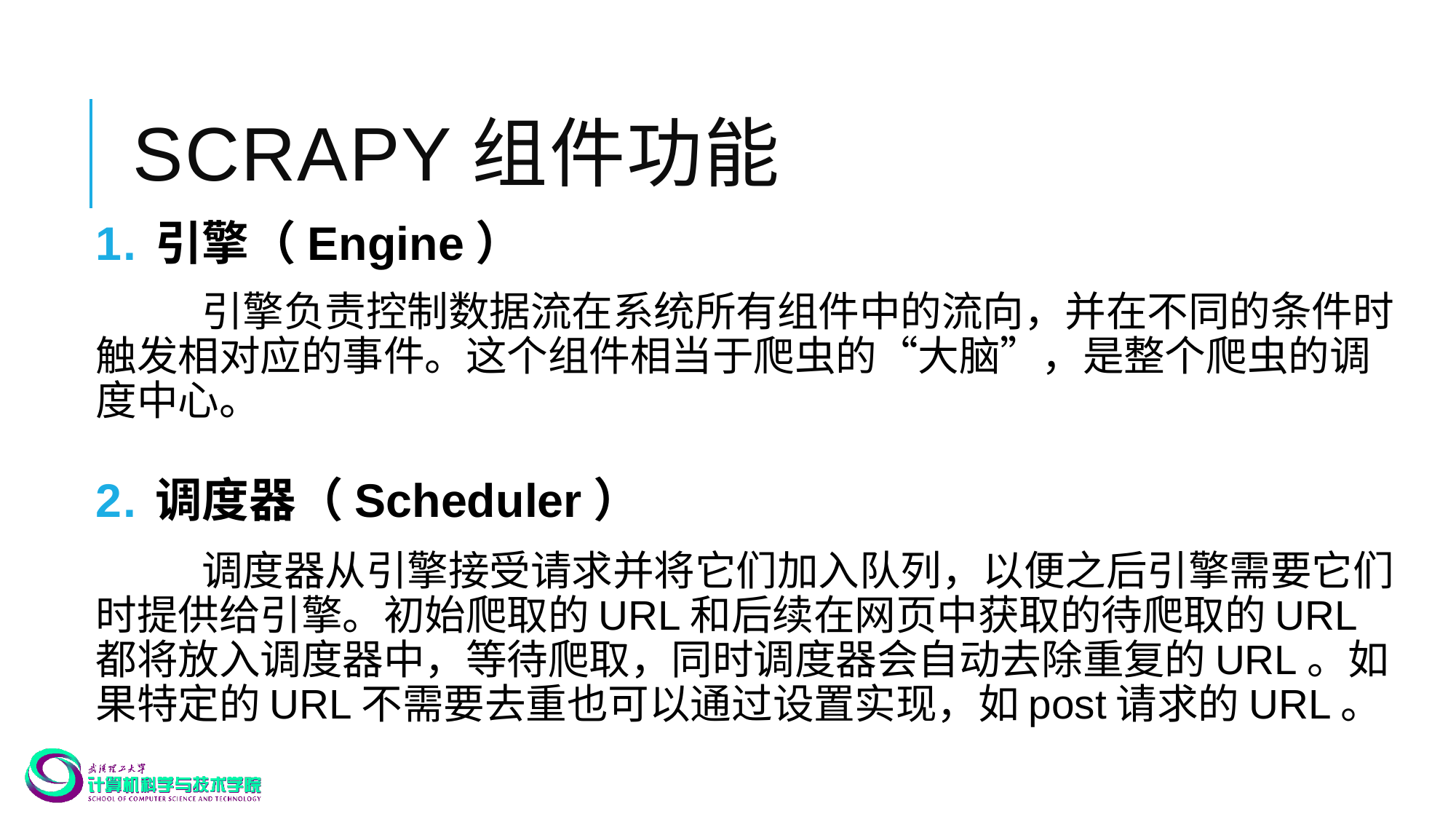

# Scrapy组件功能
引擎（Engine）
	引擎负责控制数据流在系统所有组件中的流向，并在不同的条件时触发相对应的事件。这个组件相当于爬虫的“大脑”，是整个爬虫的调度中心。
调度器（Scheduler）
	调度器从引擎接受请求并将它们加入队列，以便之后引擎需要它们时提供给引擎。初始爬取的URL和后续在网页中获取的待爬取的URL都将放入调度器中，等待爬取，同时调度器会自动去除重复的URL。如果特定的URL不需要去重也可以通过设置实现，如post请求的URL。